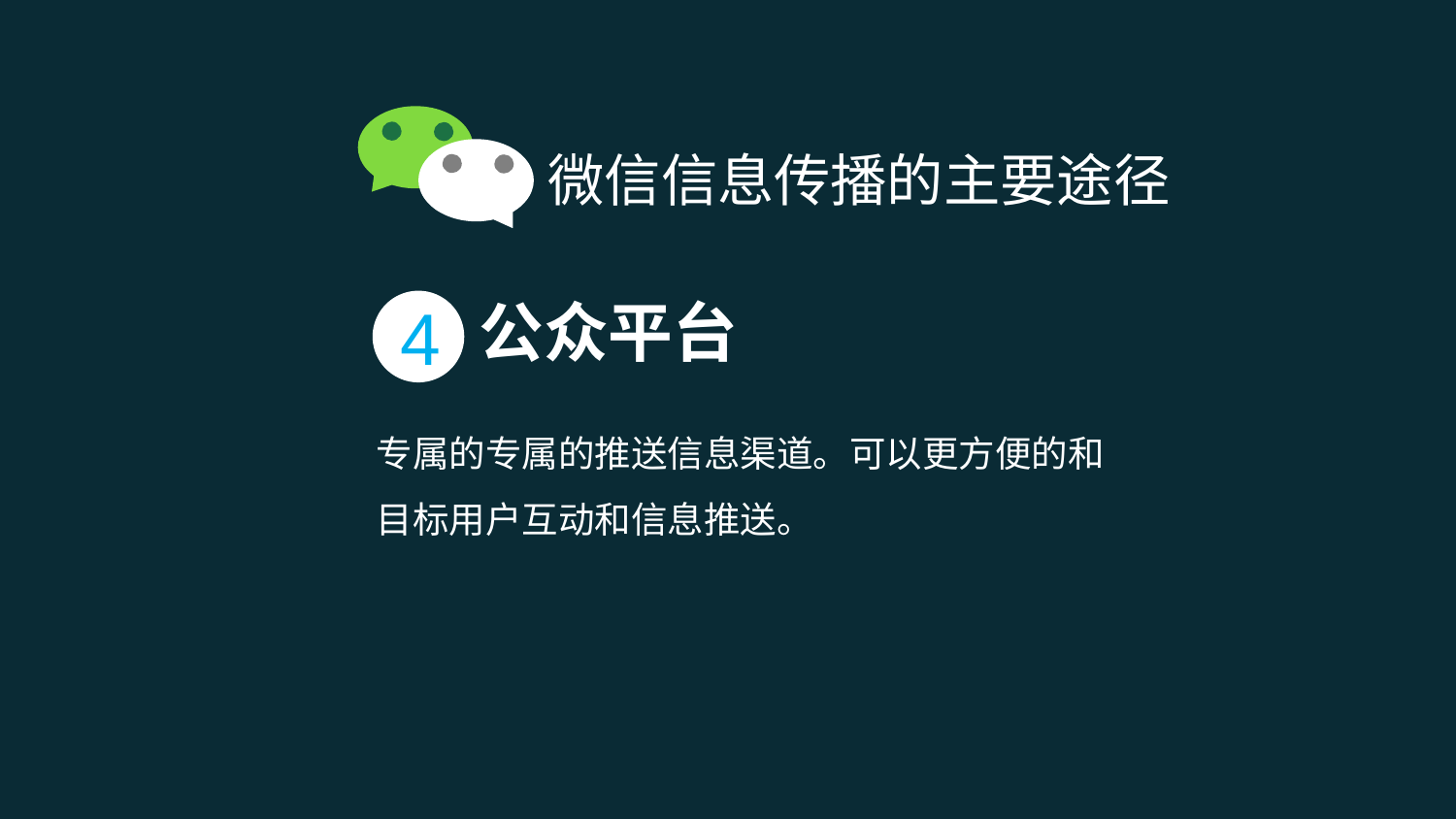

微信信息传播的主要途径

公众平台
4
专属的专属的推送信息渠道。可以更方便的和目标用户互动和信息推送。